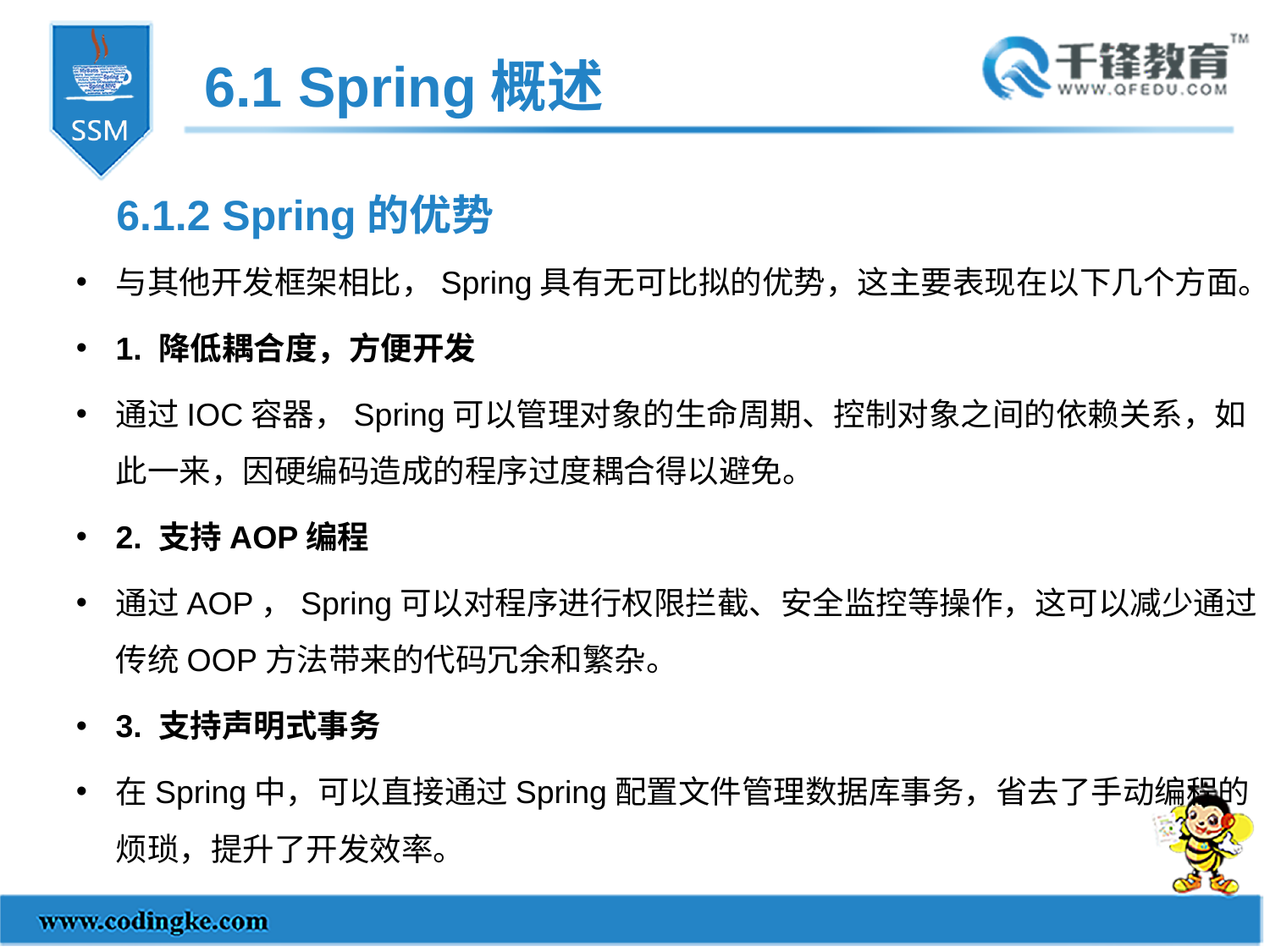

6.1 Spring概述
6.1.2 Spring的优势
与其他开发框架相比，Spring具有无可比拟的优势，这主要表现在以下几个方面。
1. 降低耦合度，方便开发
通过IOC容器，Spring可以管理对象的生命周期、控制对象之间的依赖关系，如此一来，因硬编码造成的程序过度耦合得以避免。
2. 支持AOP编程
通过AOP，Spring可以对程序进行权限拦截、安全监控等操作，这可以减少通过传统OOP方法带来的代码冗余和繁杂。
3. 支持声明式事务
在Spring中，可以直接通过Spring配置文件管理数据库事务，省去了手动编程的烦琐，提升了开发效率。